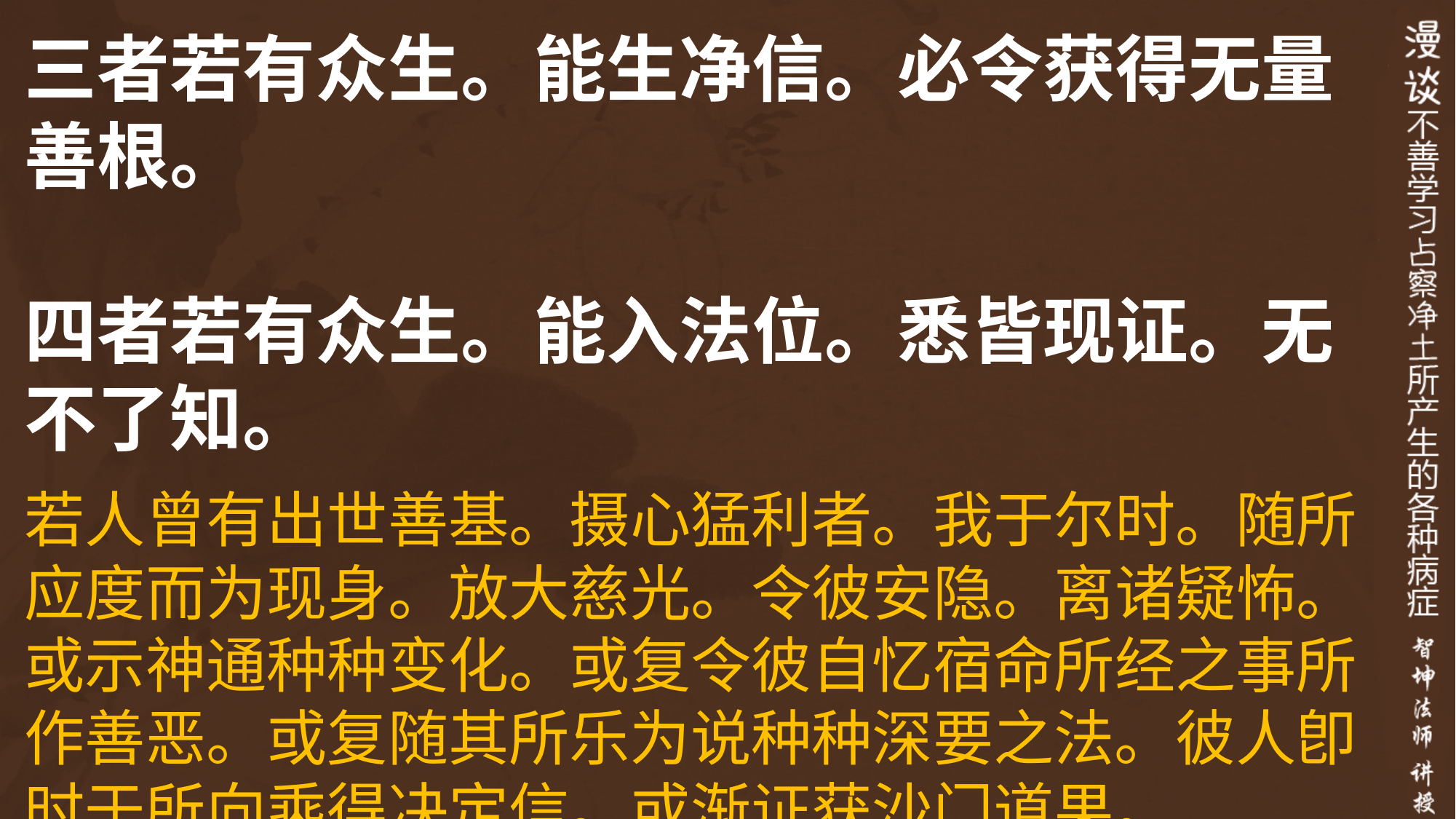

三者若有众生。能生净信。必令获得无量善根。

四者若有众生。能入法位。悉皆现证。无不了知。

若人曾有出世善基。摄心猛利者。我于尔时。随所应度而为现身。放大慈光。令彼安隐。离诸疑怖。或示神通种种变化。或复令彼自忆宿命所经之事所作善恶。或复随其所乐为说种种深要之法。彼人卽时于所向乘得决定信。或渐证获沙门道果。